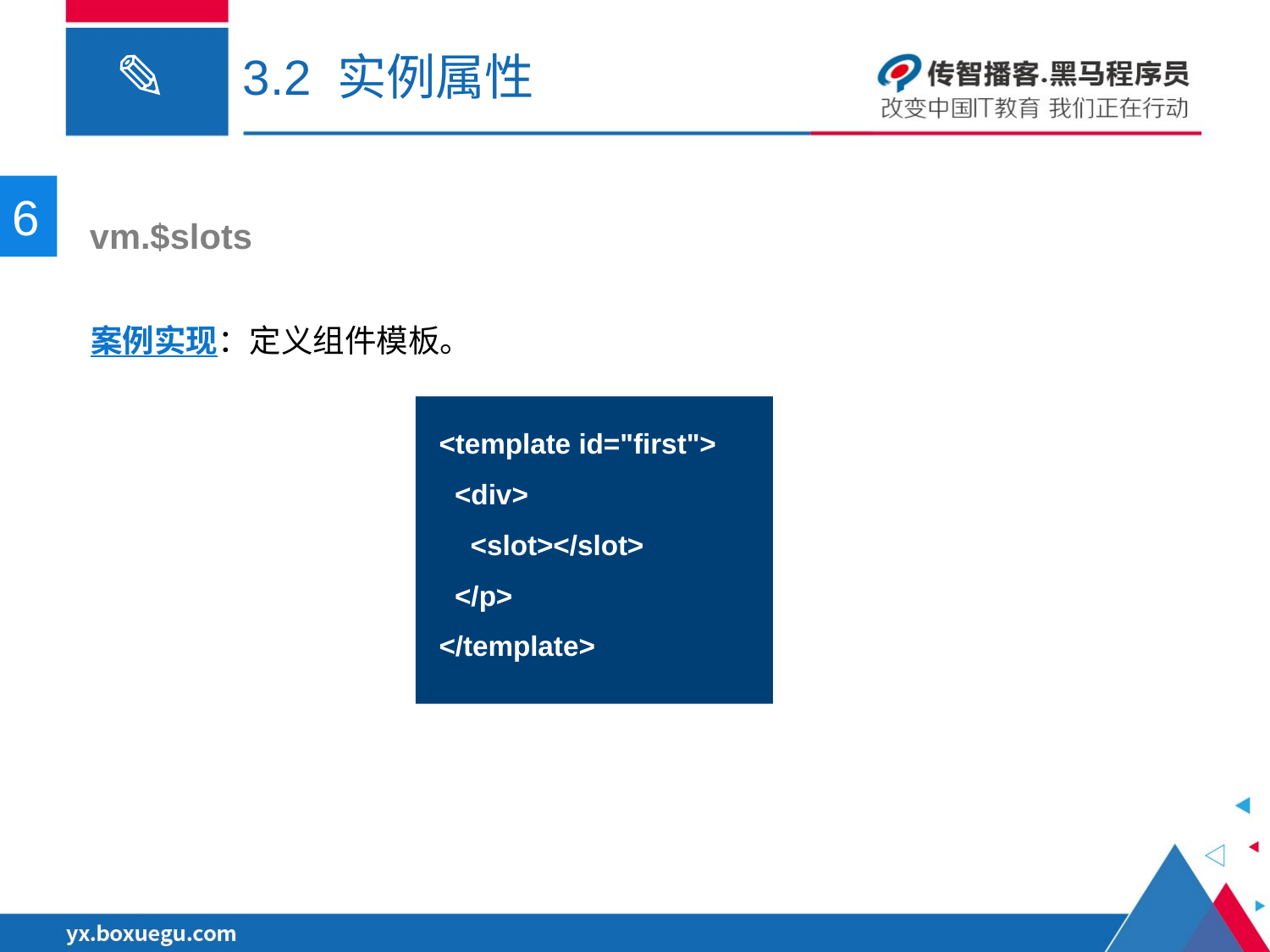

# 3.2 实例属性

6
  vm.$slots
案例实现：定义组件模板。

<template id="first">
  <div>
    <slot></slot>
  </p>
</template>